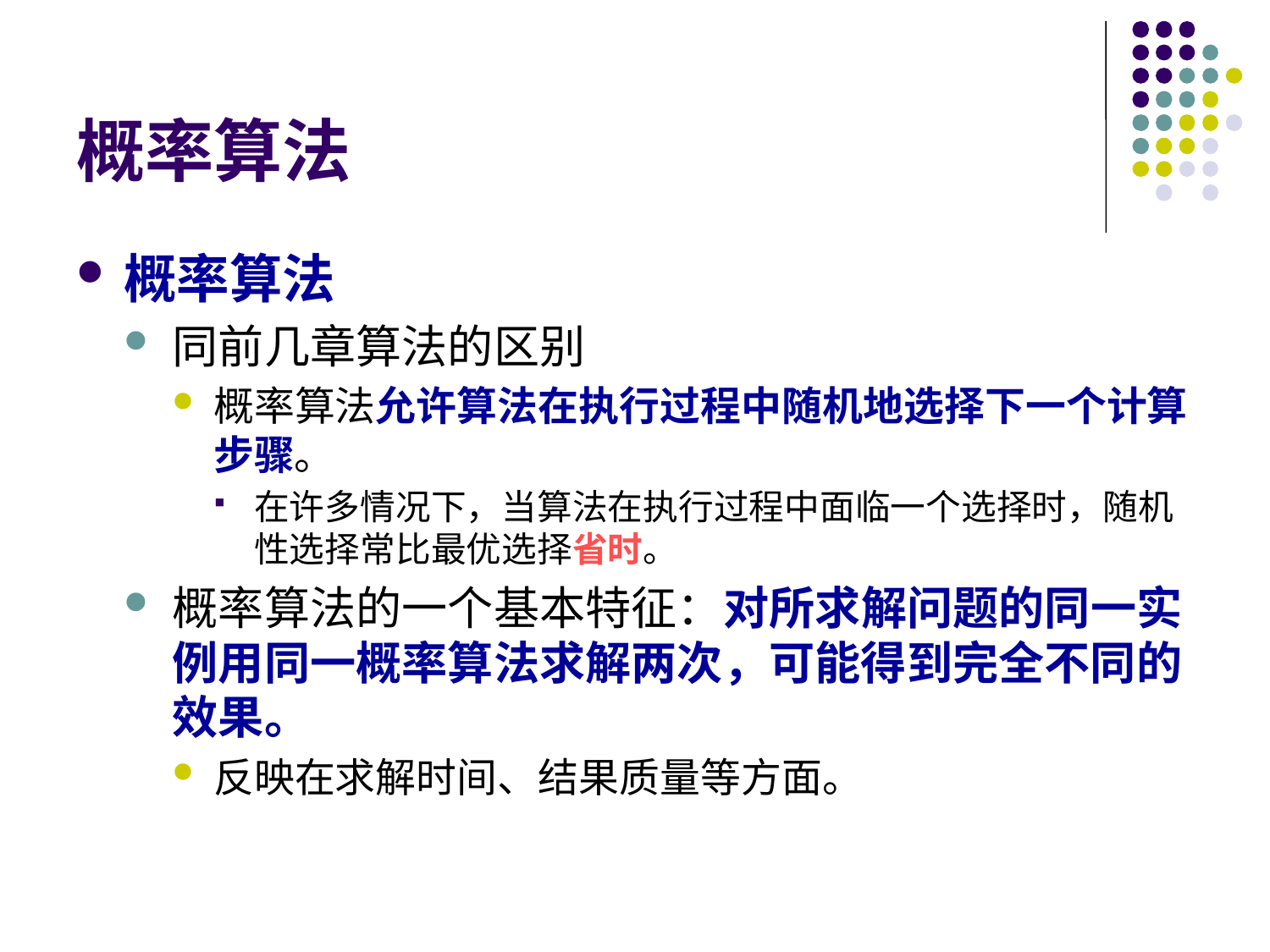

# 概率算法
概率算法
同前几章算法的区别
概率算法允许算法在执行过程中随机地选择下一个计算步骤。
在许多情况下，当算法在执行过程中面临一个选择时，随机性选择常比最优选择省时。
概率算法的一个基本特征：对所求解问题的同一实例用同一概率算法求解两次，可能得到完全不同的效果。
反映在求解时间、结果质量等方面。